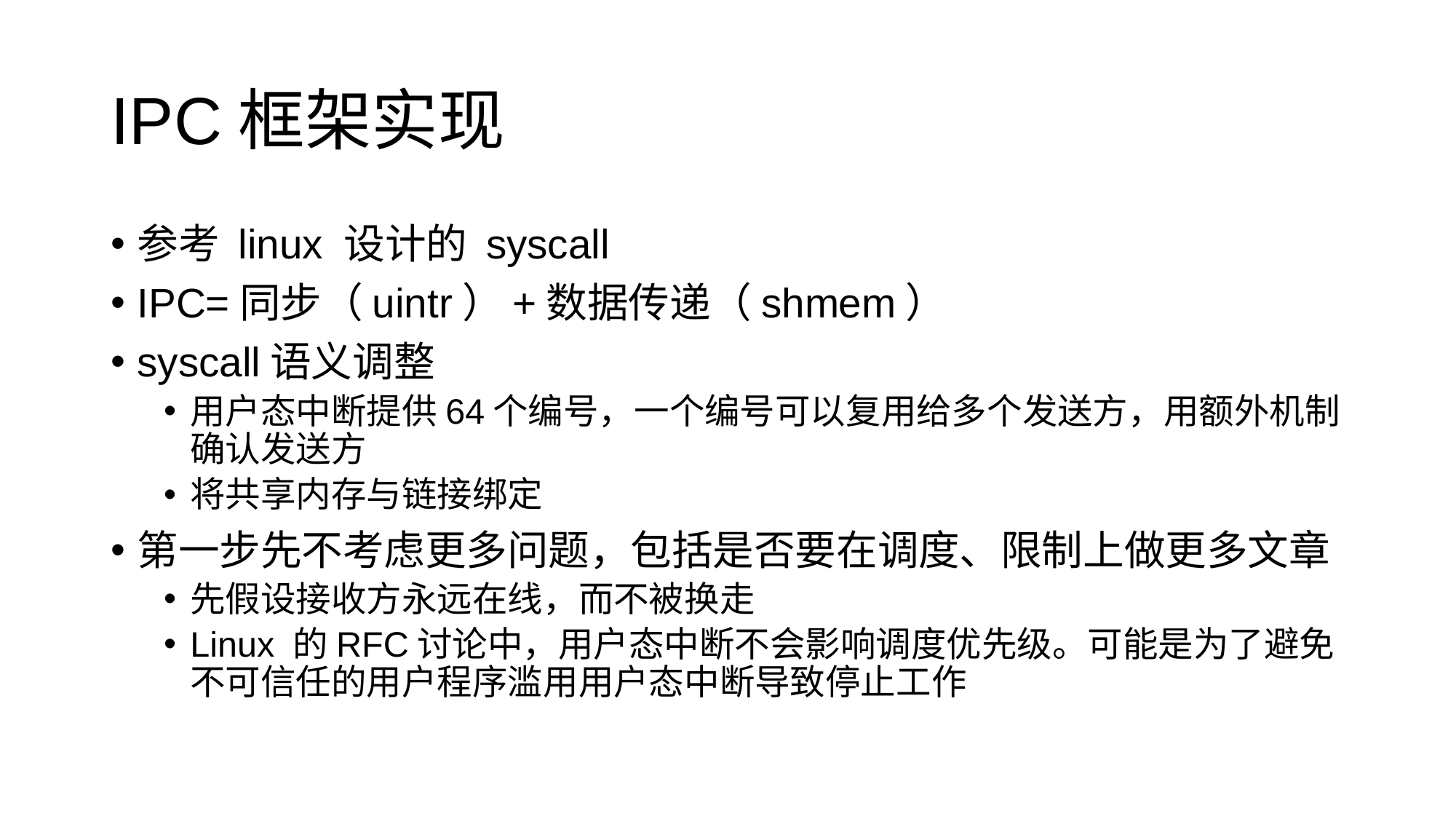

# IPC框架实现
参考 linux 设计的 syscall
IPC=同步（uintr）+数据传递（shmem）
syscall语义调整
用户态中断提供64个编号，一个编号可以复用给多个发送方，用额外机制确认发送方
将共享内存与链接绑定
第一步先不考虑更多问题，包括是否要在调度、限制上做更多文章
先假设接收方永远在线，而不被换走
Linux 的RFC讨论中，用户态中断不会影响调度优先级。可能是为了避免不可信任的用户程序滥用用户态中断导致停止工作